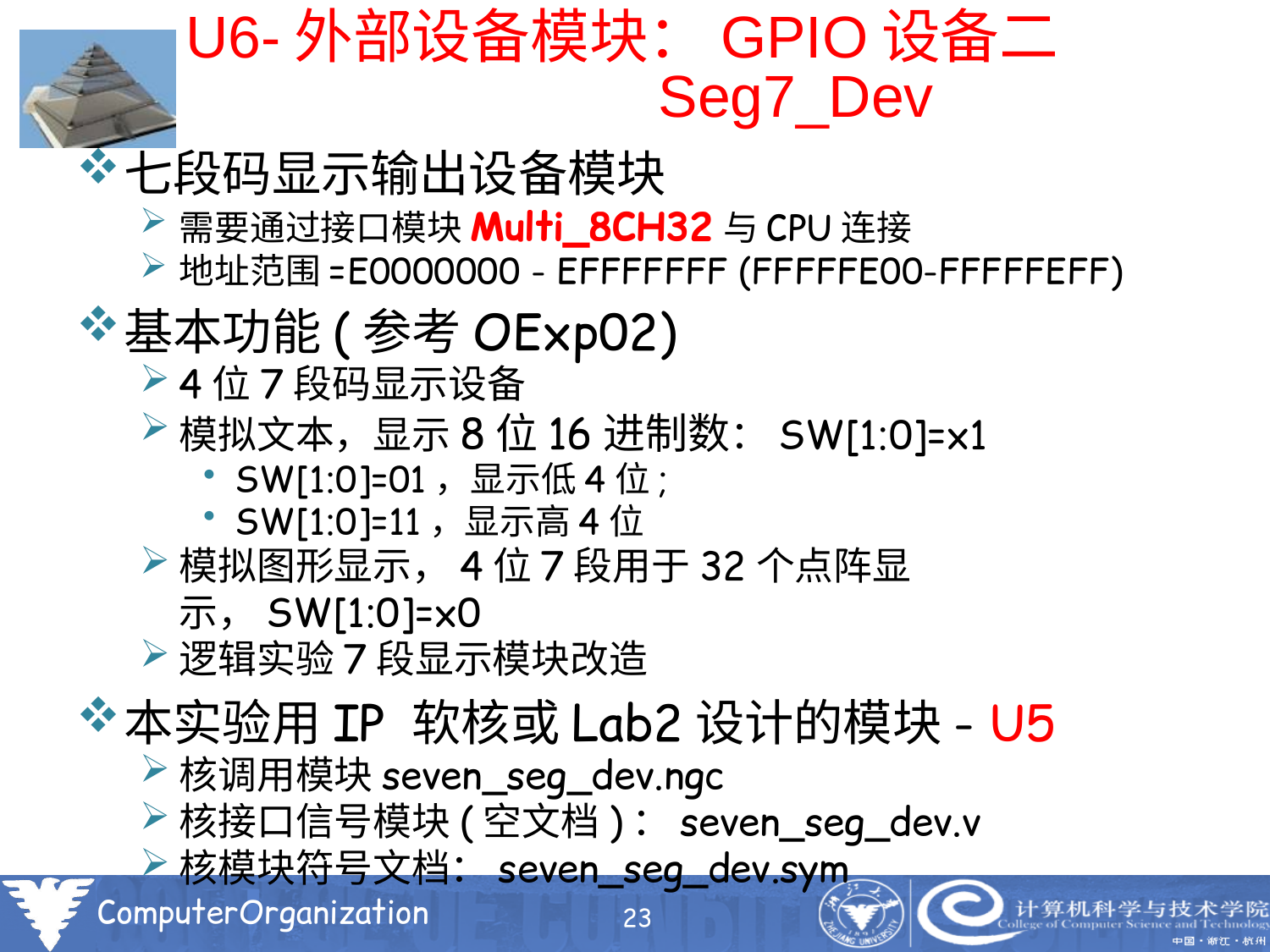

# U6-外部设备模块：GPIO设备二	    	   			   	   	  	Seg7_Dev
七段码显示输出设备模块
需要通过接口模块Multi_8CH32与CPU连接
地址范围=E0000000 - EFFFFFFF (FFFFFE00-FFFFFEFF)
基本功能(参考OExp02)
4位7段码显示设备
模拟文本，显示8位16进制数：SW[1:0]=x1
SW[1:0]=01，显示低4位;
SW[1:0]=11，显示高4位
模拟图形显示，4位7段用于32个点阵显示，SW[1:0]=x0
逻辑实验7段显示模块改造
本实验用IP 软核或Lab2设计的模块- U5
核调用模块seven_seg_dev.ngc
核接口信号模块(空文档)：seven_seg_dev.v
核模块符号文档：seven_seg_dev.sym